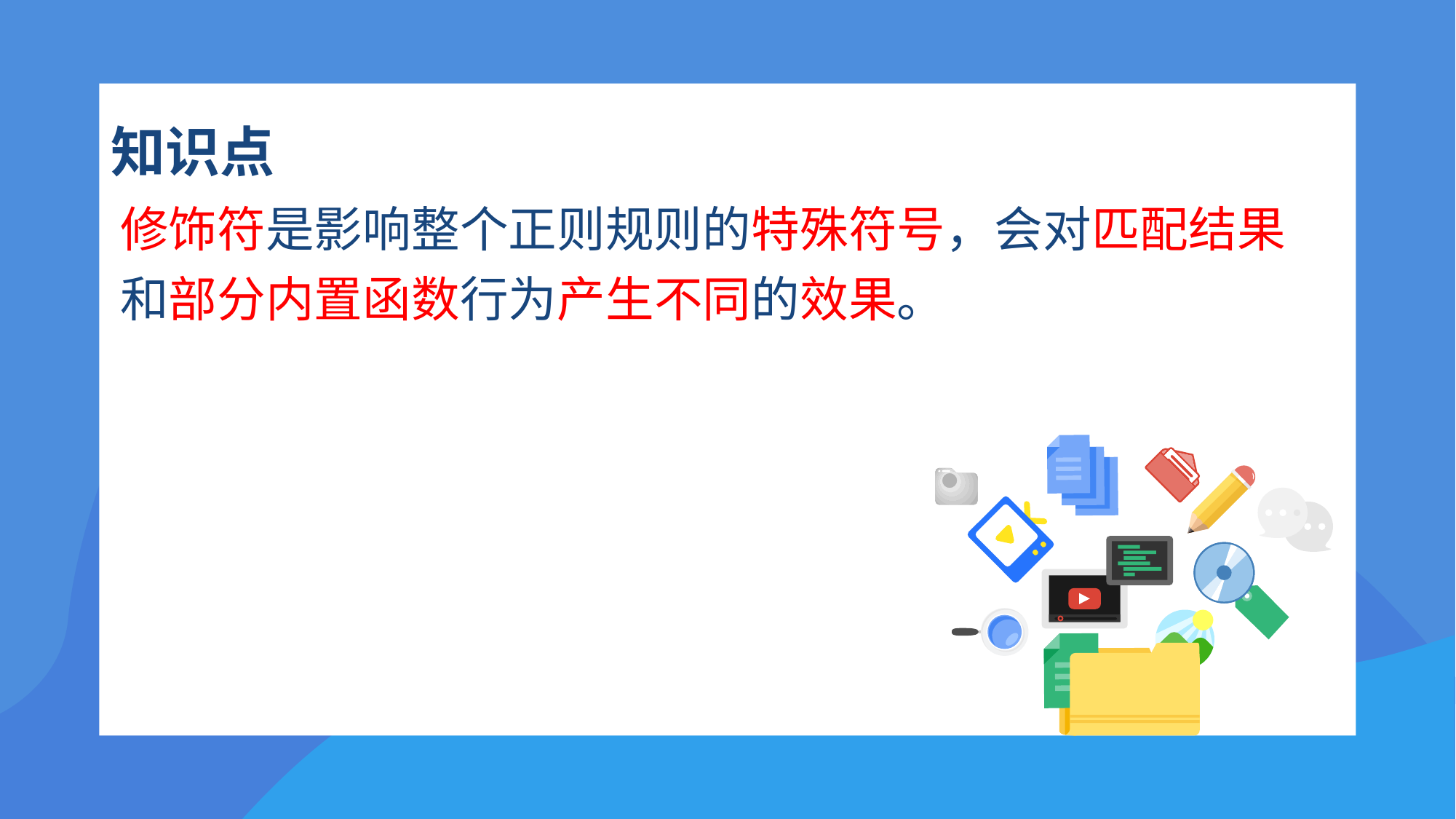

# 知识点
修饰符是影响整个正则规则的特殊符号，会对匹配结果和部分内置函数行为产生不同的效果。